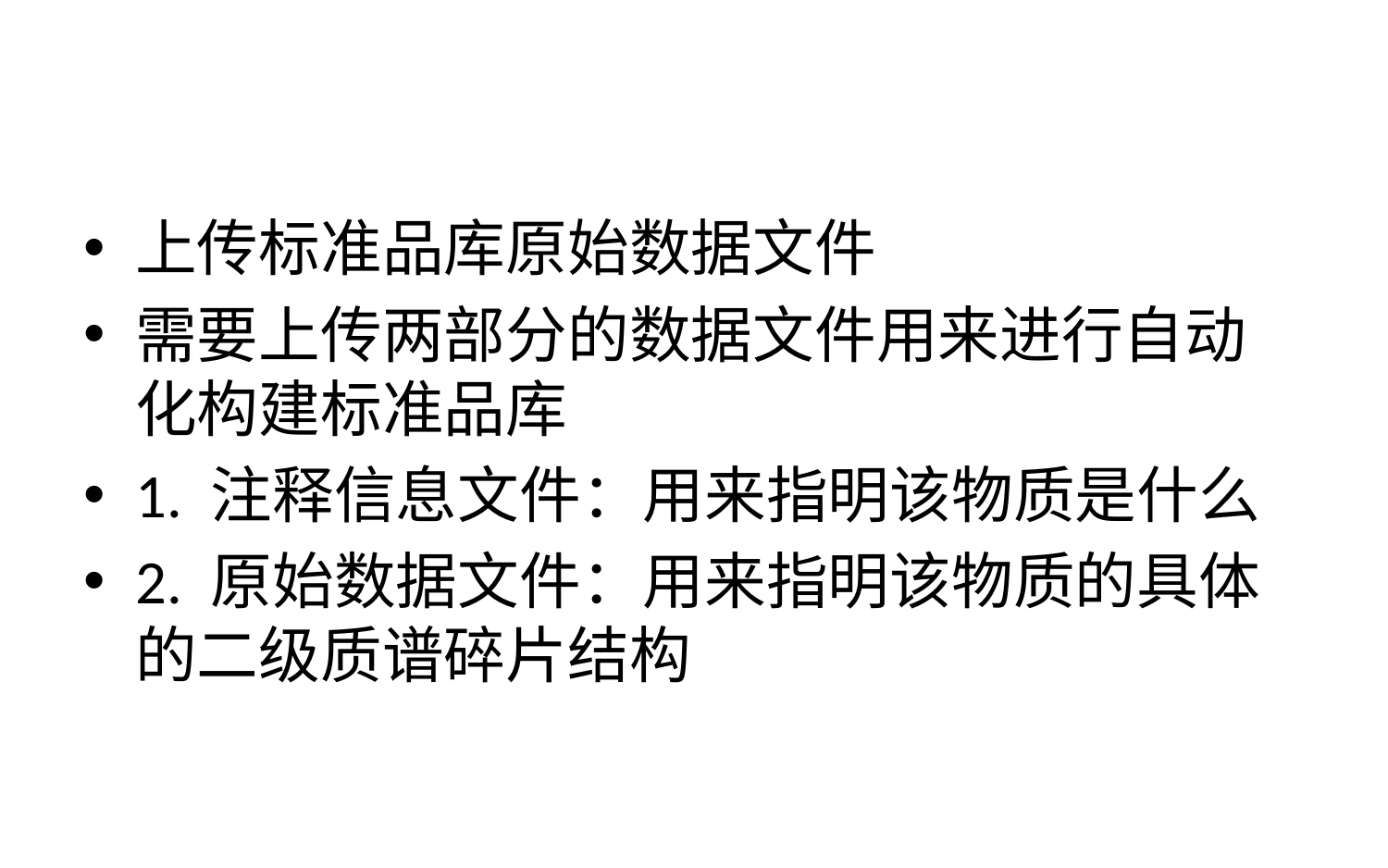

#
上传标准品库原始数据文件
需要上传两部分的数据文件用来进行自动化构建标准品库
1. 注释信息文件：用来指明该物质是什么
2. 原始数据文件：用来指明该物质的具体的二级质谱碎片结构